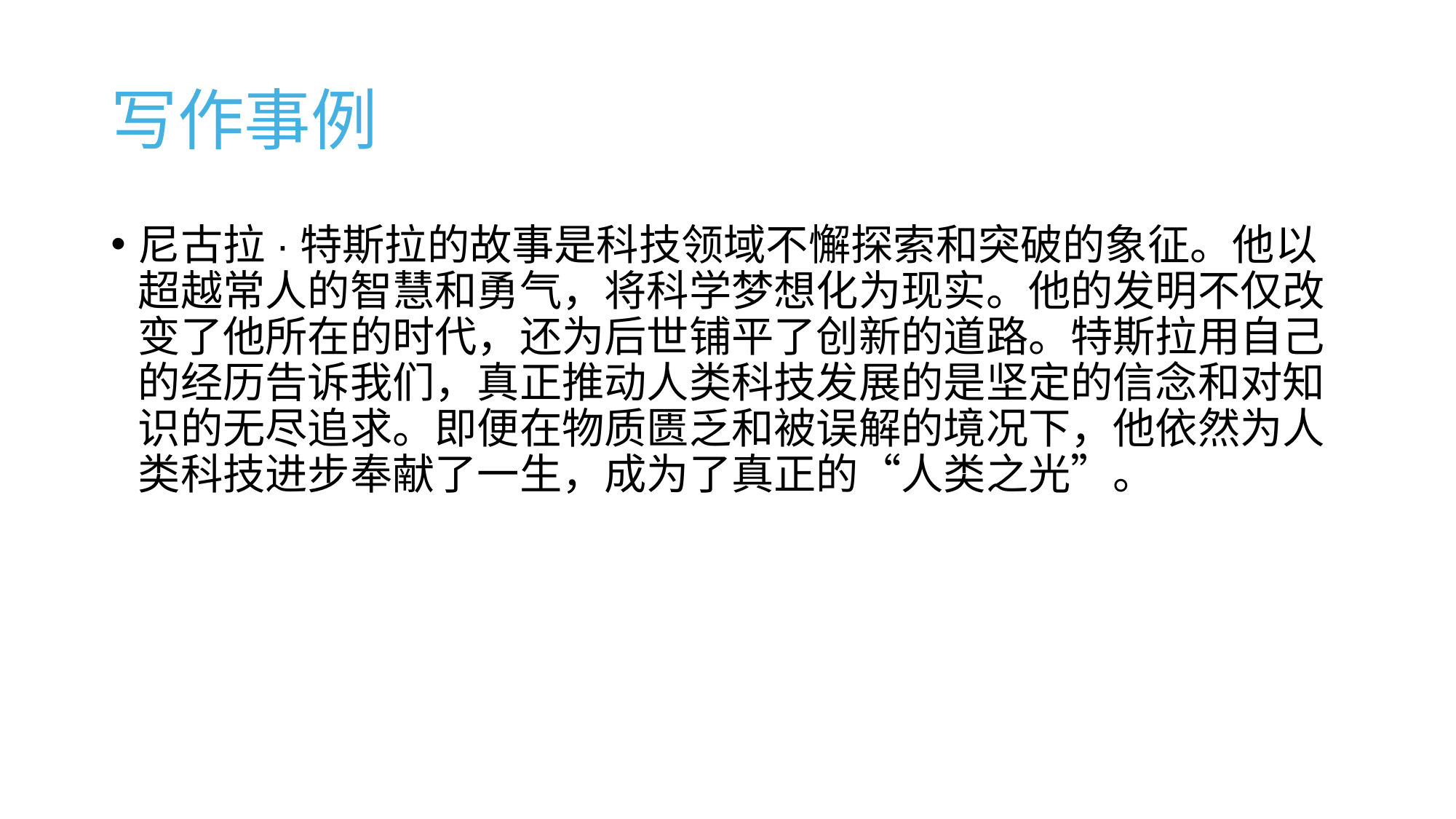

# 写作事例
尼古拉·特斯拉的故事是科技领域不懈探索和突破的象征。他以超越常人的智慧和勇气，将科学梦想化为现实。他的发明不仅改变了他所在的时代，还为后世铺平了创新的道路。特斯拉用自己的经历告诉我们，真正推动人类科技发展的是坚定的信念和对知识的无尽追求。即便在物质匮乏和被误解的境况下，他依然为人类科技进步奉献了一生，成为了真正的“人类之光”。